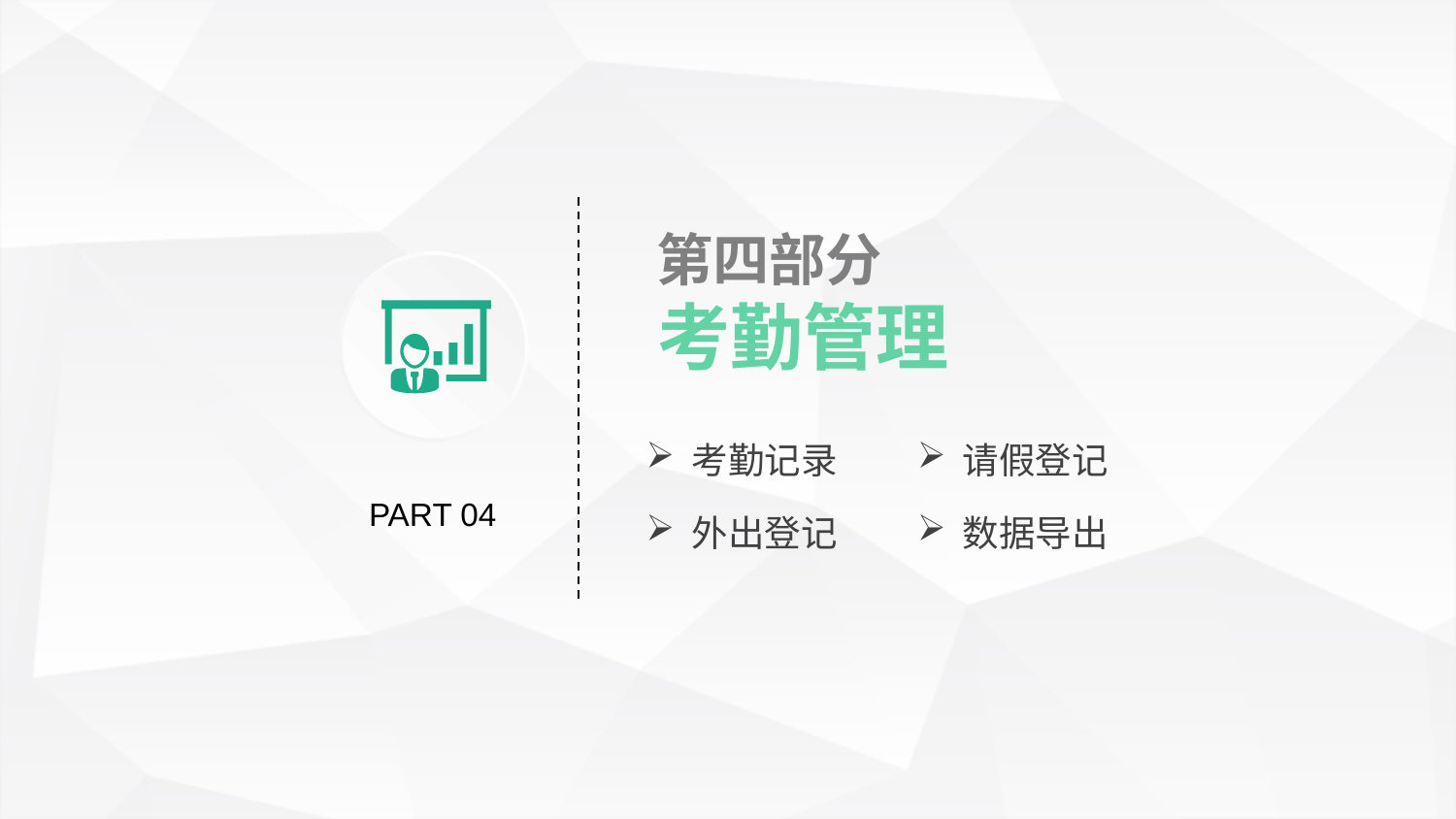

第四部分
 考勤管理

考勤记录
请假登记
PART 04
数据导出
外出登记